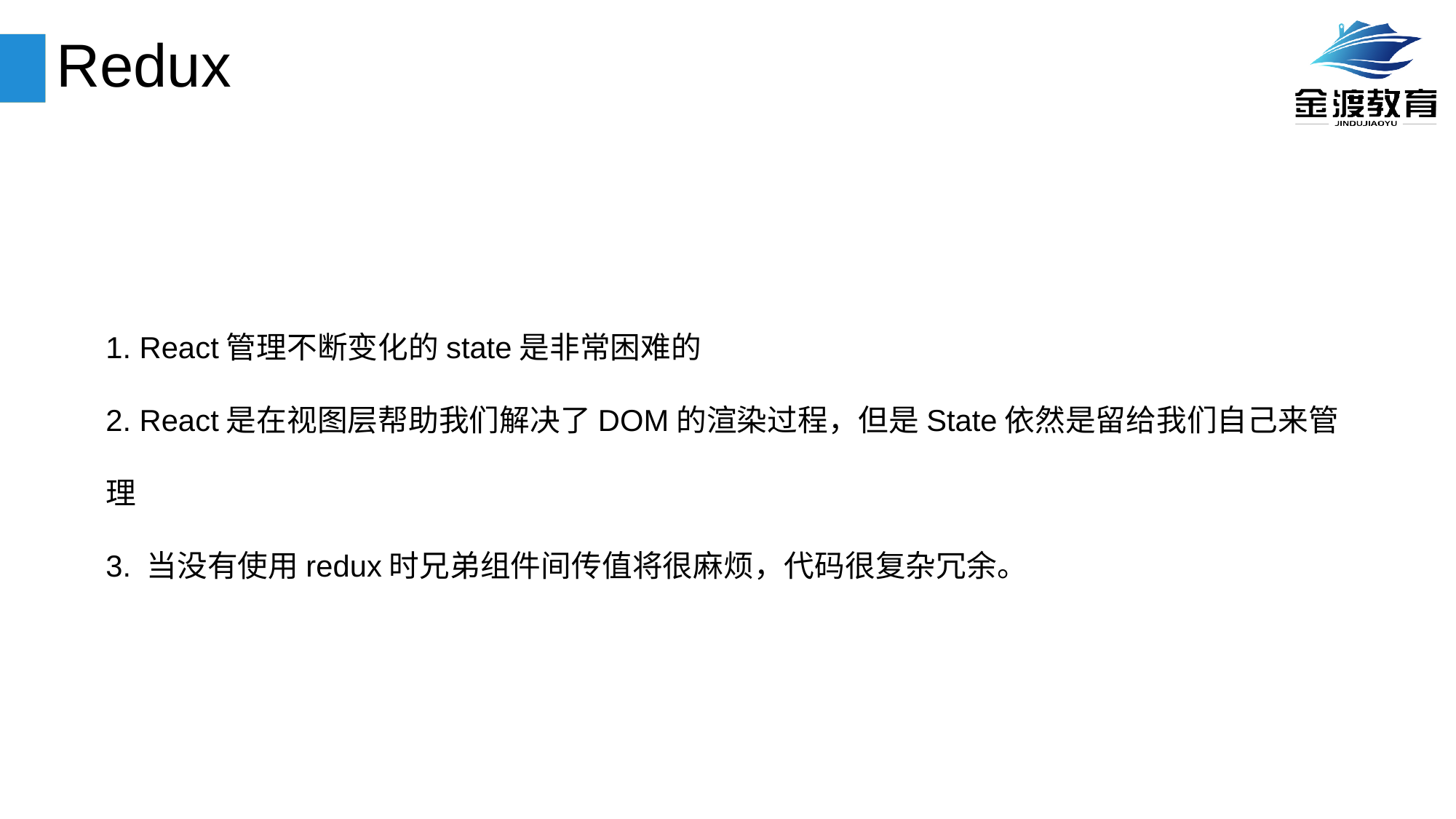

# Redux
1. React管理不断变化的state是非常困难的
2. React是在视图层帮助我们解决了DOM的渲染过程，但是State依然是留给我们自己来管理
3. 当没有使用redux时兄弟组件间传值将很麻烦，代码很复杂冗余。